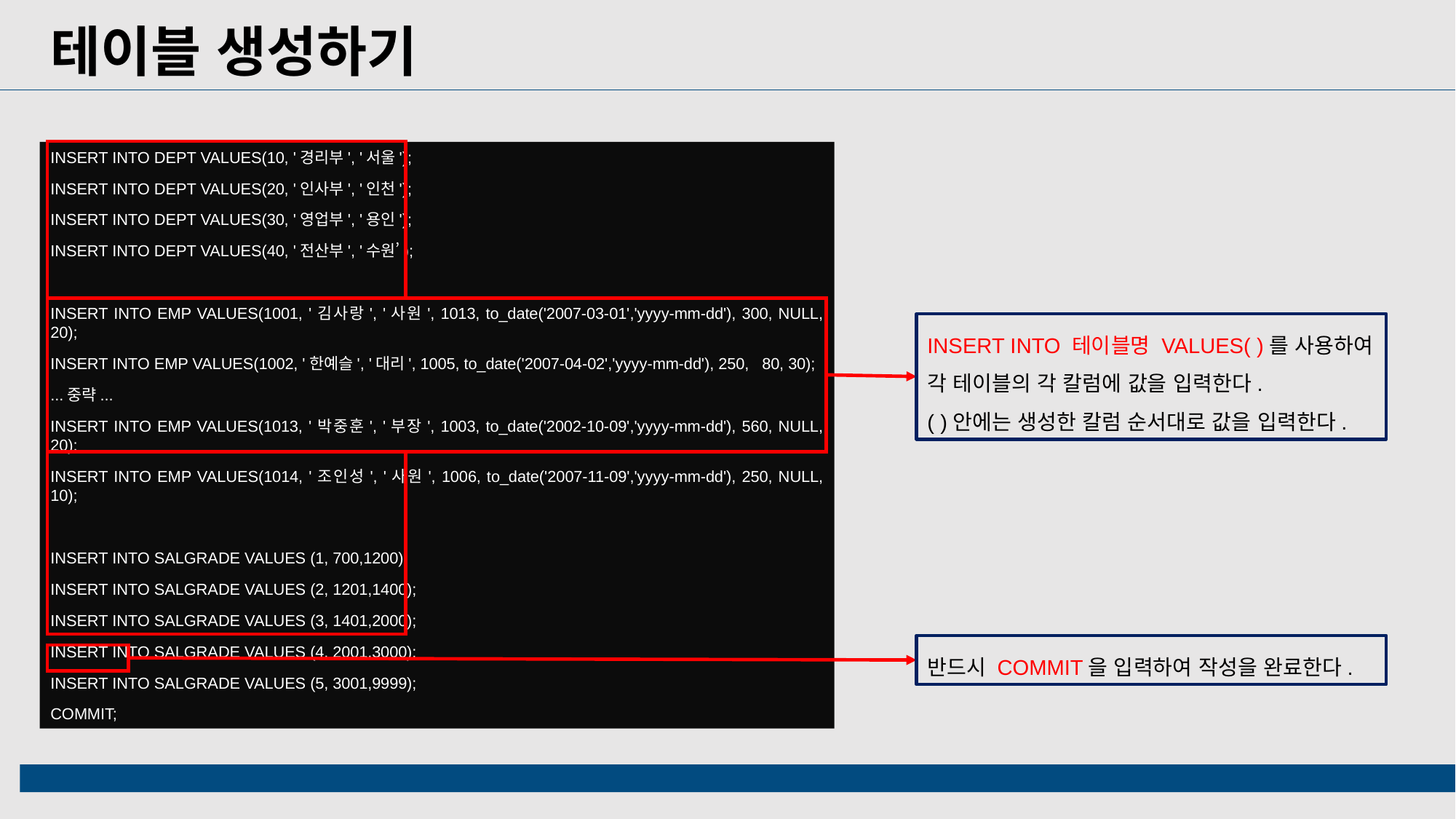

테이블 생성하기

INSERT INTO DEPT VALUES(10, '경리부', '서울');
INSERT INTO DEPT VALUES(20, '인사부', '인천');
INSERT INTO DEPT VALUES(30, '영업부', '용인');
INSERT INTO DEPT VALUES(40, '전산부', '수원’);

INSERT INTO EMP VALUES(1001, '김사랑', '사원', 1013, to_date('2007-03-01','yyyy-mm-dd'), 300, NULL, 20);
INSERT INTO EMP VALUES(1002, '한예슬', '대리', 1005, to_date('2007-04-02','yyyy-mm-dd'), 250,   80, 30);
...중략...
INSERT INTO EMP VALUES(1013, '박중훈', '부장', 1003, to_date('2002-10-09','yyyy-mm-dd'), 560, NULL, 20);
INSERT INTO EMP VALUES(1014, '조인성', '사원', 1006, to_date('2007-11-09','yyyy-mm-dd'), 250, NULL, 10);

INSERT INTO SALGRADE VALUES (1, 700,1200);
INSERT INTO SALGRADE VALUES (2, 1201,1400);
INSERT INTO SALGRADE VALUES (3, 1401,2000);
INSERT INTO SALGRADE VALUES (4, 2001,3000);
INSERT INTO SALGRADE VALUES (5, 3001,9999);
COMMIT;

INSERT INTO 테이블명 VALUES( )를 사용하여 각 테이블의 각 칼럼에 값을 입력한다.
( )안에는 생성한 칼럼 순서대로 값을 입력한다.

반드시 COMMIT을 입력하여 작성을 완료한다.